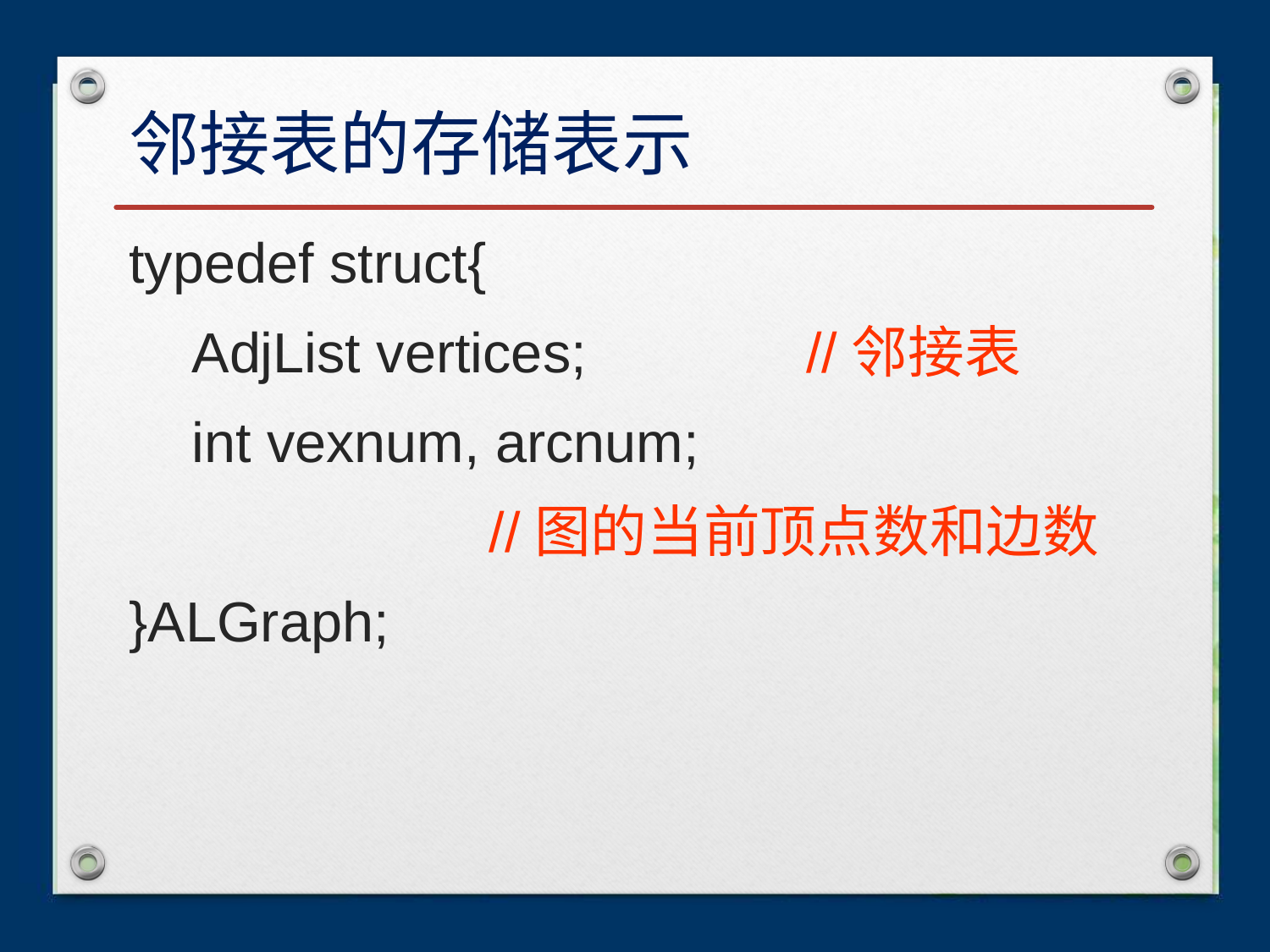

# 邻接表的存储表示
typedef struct{
    AdjList vertices;              //邻接表
    int vexnum, arcnum;
                       //图的当前顶点数和边数
}ALGraph;